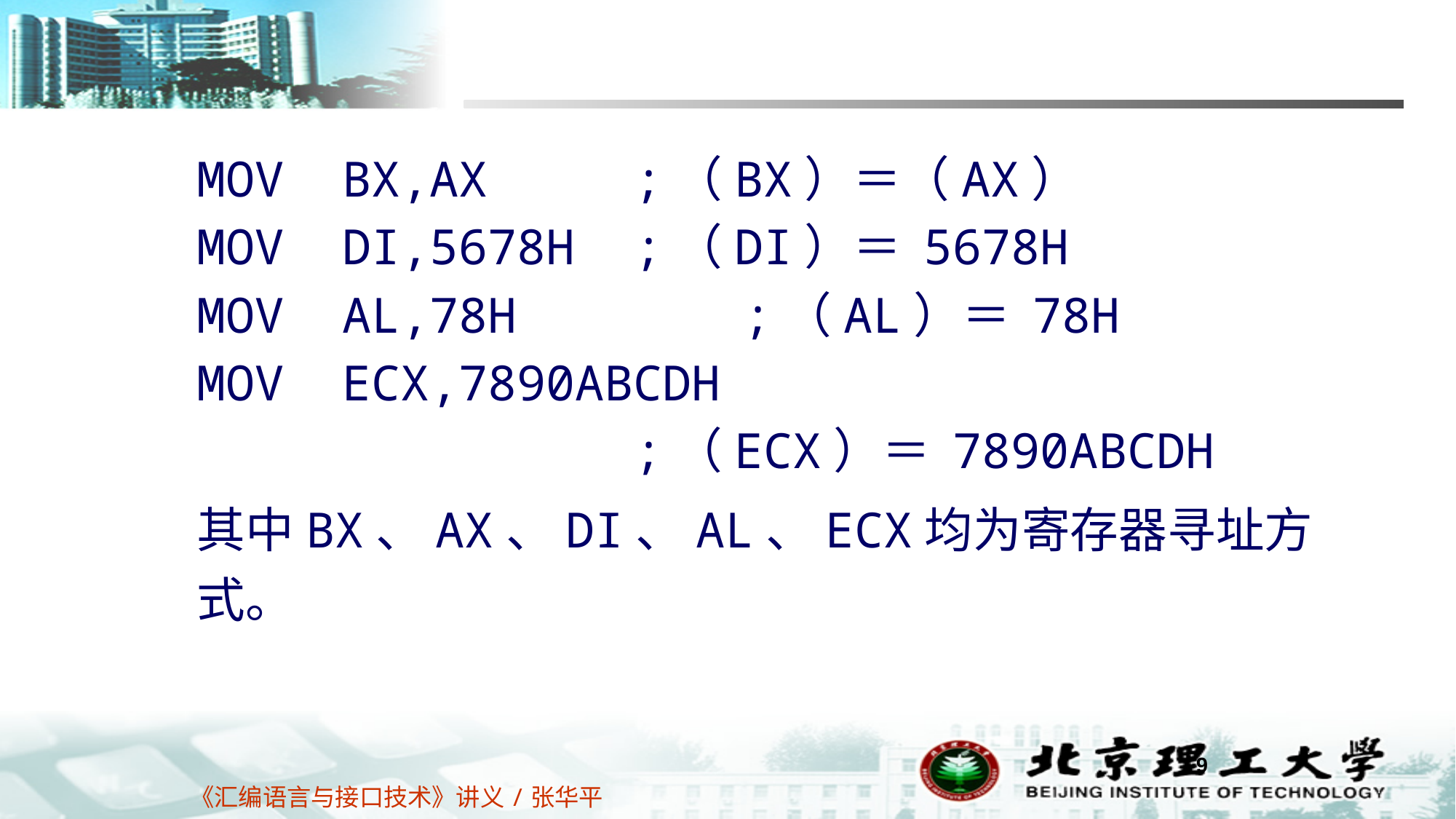

MOV  BX,AX		;（BX）＝（AX）
MOV  DI,5678H 	;（DI）＝ 5678H
MOV  AL,78H     	;（AL）＝ 78H
MOV  ECX,7890ABCDH
     			;（ECX）＝ 7890ABCDH
其中BX、AX、DI、AL、ECX均为寄存器寻址方式。
9